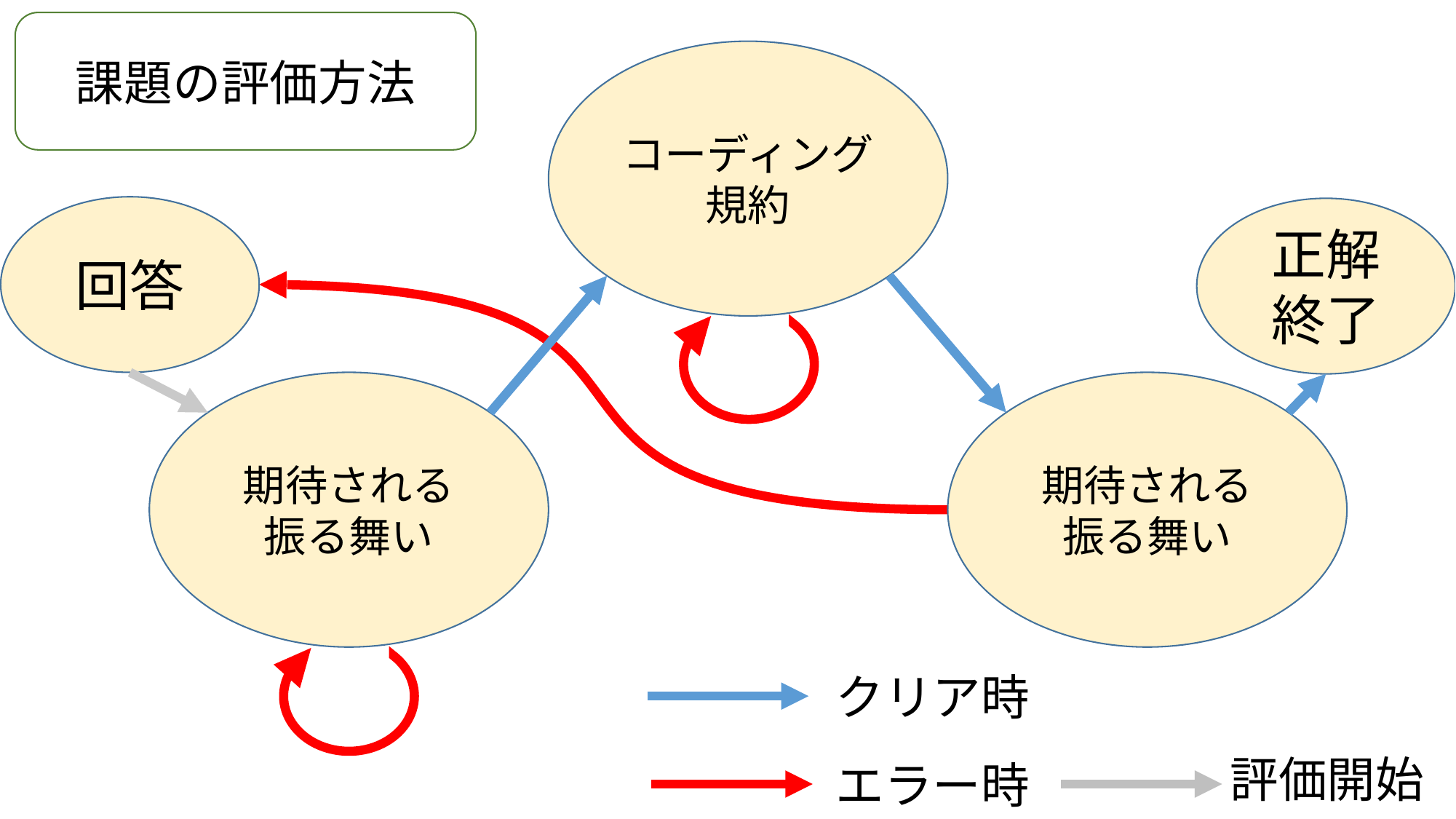

課題の評価方法
コーディング規約
回答
正解終了

期待される
振る舞い
期待される
振る舞い

クリア時
評価開始
エラー時